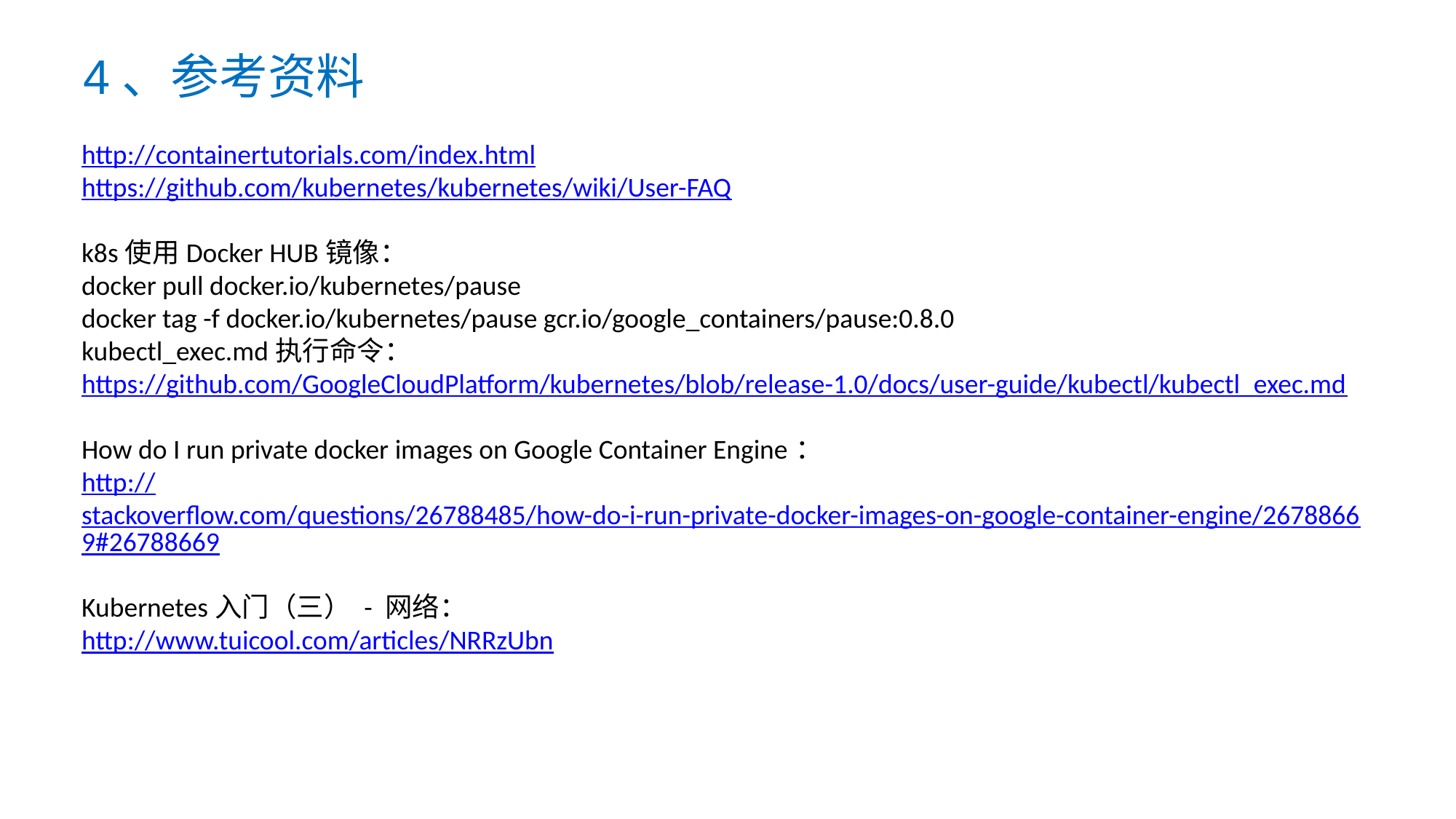

# 4、参考资料
http://containertutorials.com/index.html
https://github.com/kubernetes/kubernetes/wiki/User-FAQ

k8s使用Docker HUB镜像：
docker pull docker.io/kubernetes/pause
docker tag -f docker.io/kubernetes/pause gcr.io/google_containers/pause:0.8.0
kubectl_exec.md执行命令：
https://github.com/GoogleCloudPlatform/kubernetes/blob/release-1.0/docs/user-guide/kubectl/kubectl_exec.md

How do I run private docker images on Google Container Engine：
http://stackoverflow.com/questions/26788485/how-do-i-run-private-docker-images-on-google-container-engine/26788669#26788669

Kubernetes入门（三） - 网络：
http://www.tuicool.com/articles/NRRzUbn